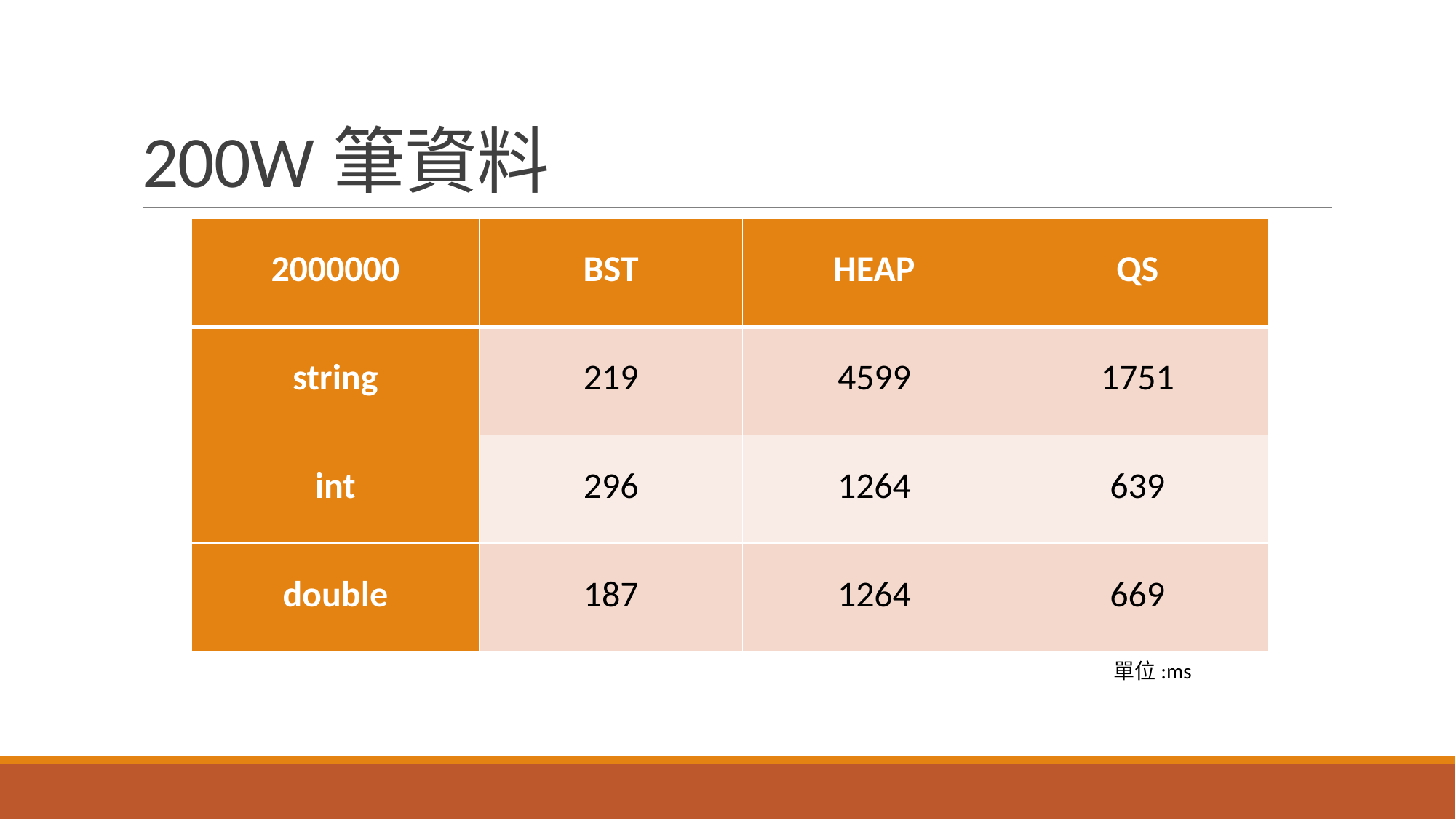

# 200W筆資料
| 2000000 | BST | HEAP | QS |
| --- | --- | --- | --- |
| string | 219 | 4599 | 1751 |
| int | 296 | 1264 | 639 |
| double | 187 | 1264 | 669 |
單位:ms